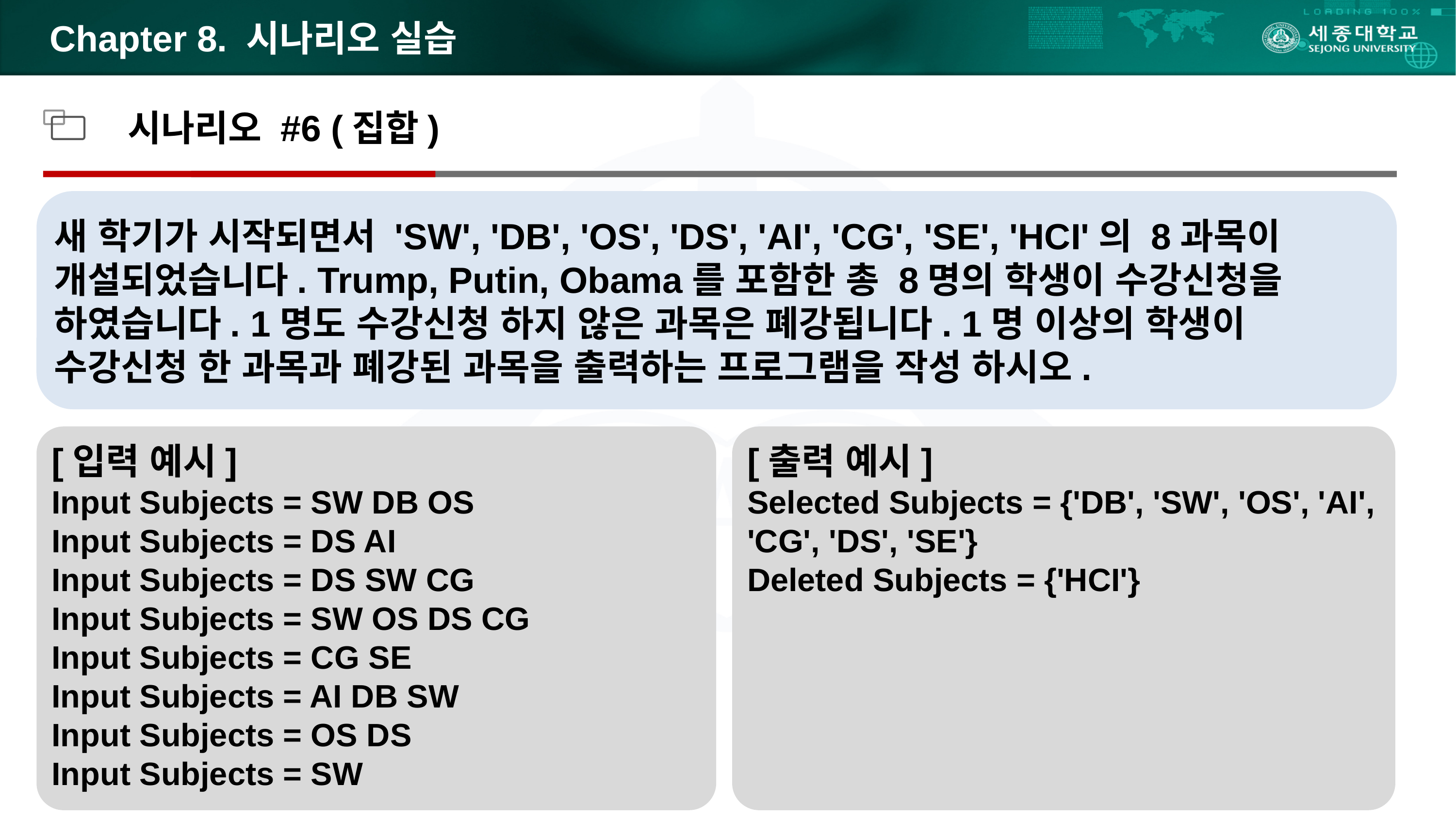

# Chapter 8. 시나리오 실습
시나리오 #6 (집합)
새 학기가 시작되면서 'SW', 'DB', 'OS', 'DS', 'AI', 'CG', 'SE', 'HCI'의 8과목이 개설되었습니다. Trump, Putin, Obama를 포함한 총 8명의 학생이 수강신청을 하였습니다. 1명도 수강신청 하지 않은 과목은 폐강됩니다. 1명 이상의 학생이 수강신청 한 과목과 폐강된 과목을 출력하는 프로그램을 작성 하시오.
[출력 예시]
Selected Subjects = {'DB', 'SW', 'OS', 'AI', 'CG', 'DS', 'SE'}
Deleted Subjects = {'HCI'}
[입력 예시]
Input Subjects = SW DB OS
Input Subjects = DS AI
Input Subjects = DS SW CG
Input Subjects = SW OS DS CG
Input Subjects = CG SE
Input Subjects = AI DB SW
Input Subjects = OS DS
Input Subjects = SW